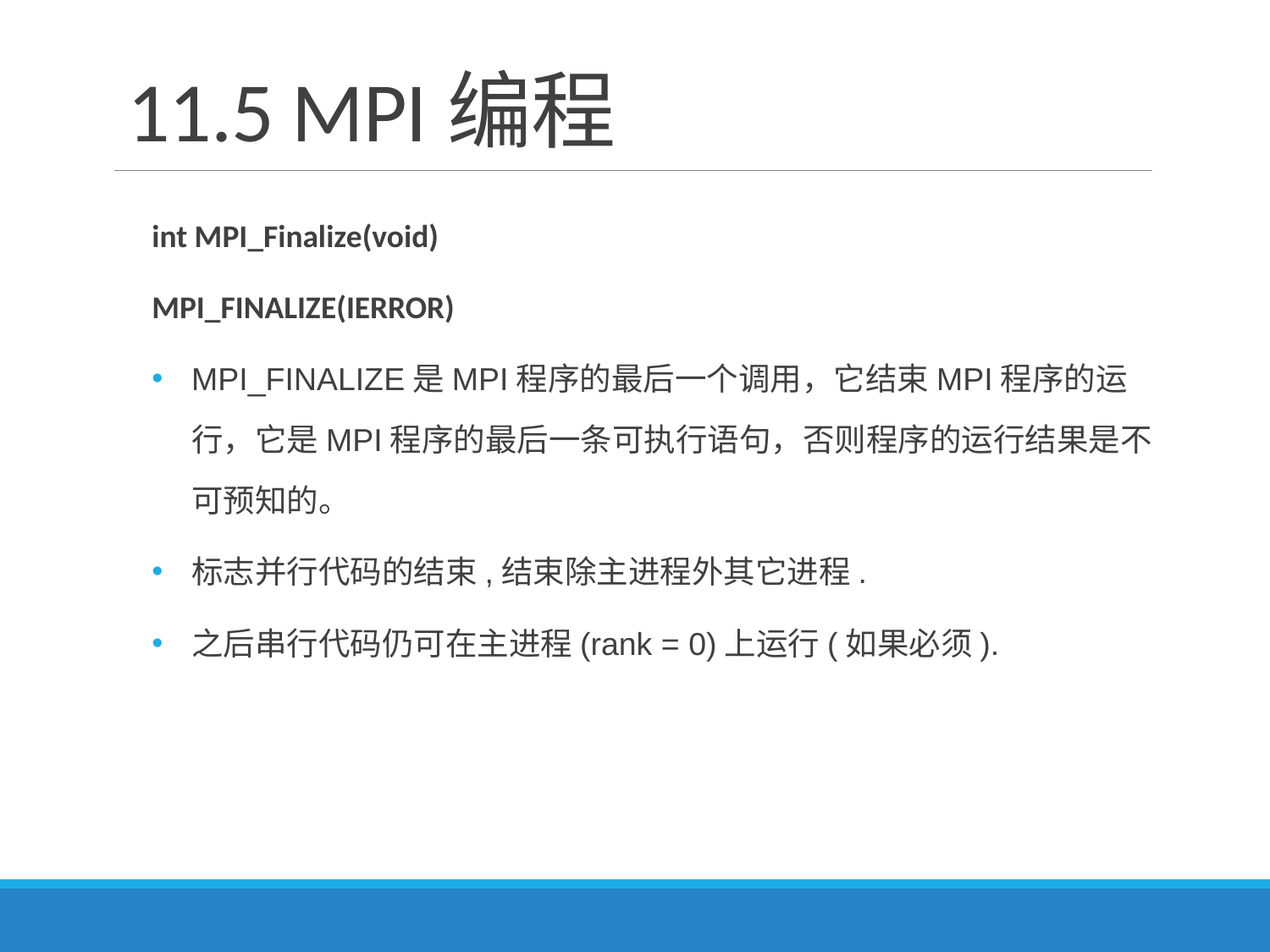

# 11.5 MPI编程
int MPI_Finalize(void)
MPI_FINALIZE(IERROR)
MPI_FINALIZE是MPI程序的最后一个调用，它结束MPI程序的运行，它是MPI程序的最后一条可执行语句，否则程序的运行结果是不可预知的。
标志并行代码的结束,结束除主进程外其它进程.
之后串行代码仍可在主进程(rank = 0)上运行(如果必须).

75